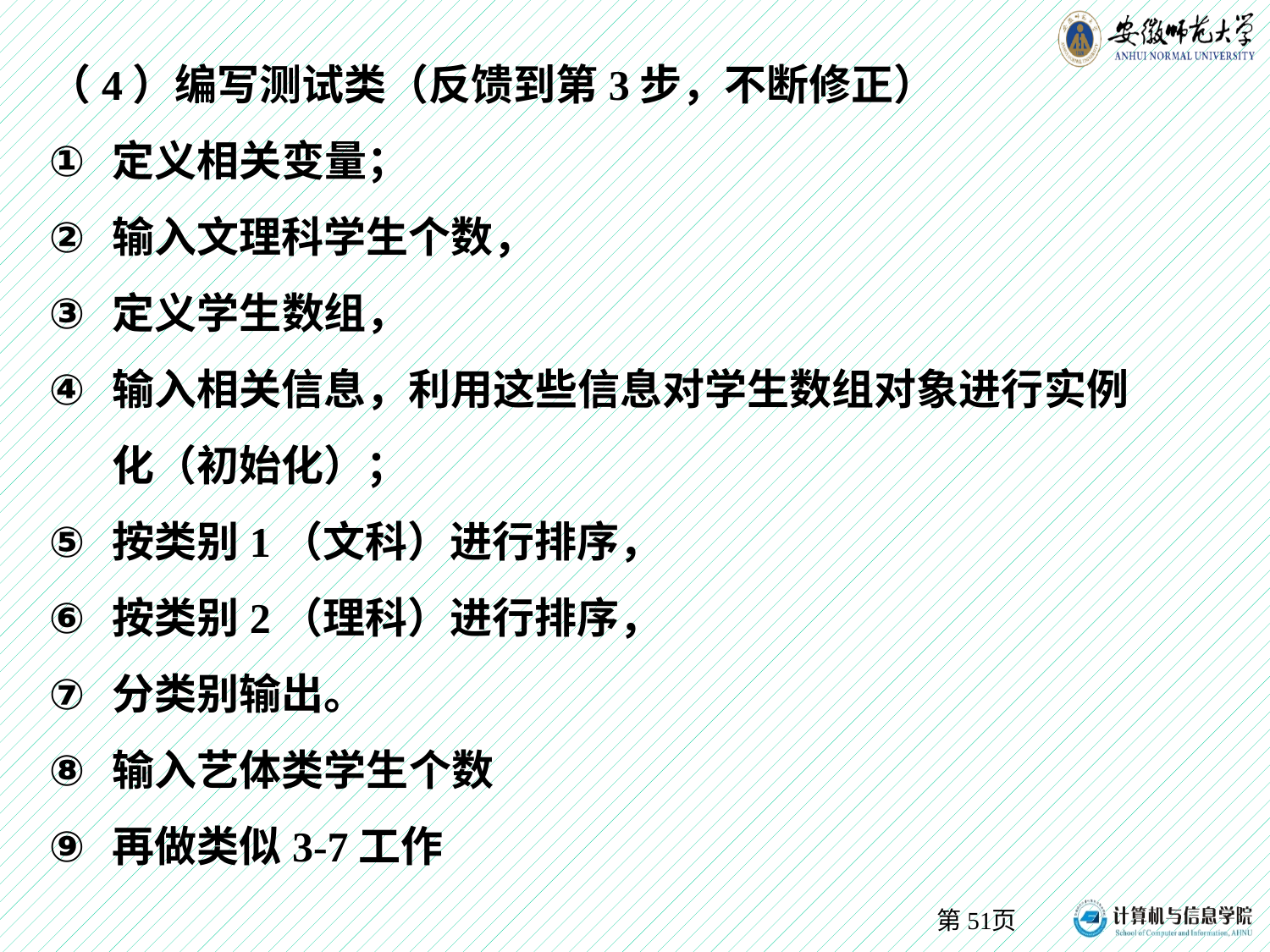

（4）编写测试类（反馈到第3步，不断修正）
定义相关变量；
输入文理科学生个数，
定义学生数组，
输入相关信息，利用这些信息对学生数组对象进行实例化（初始化）；
按类别1（文科）进行排序，
按类别2（理科）进行排序，
分类别输出。
输入艺体类学生个数
再做类似3-7工作
第51页